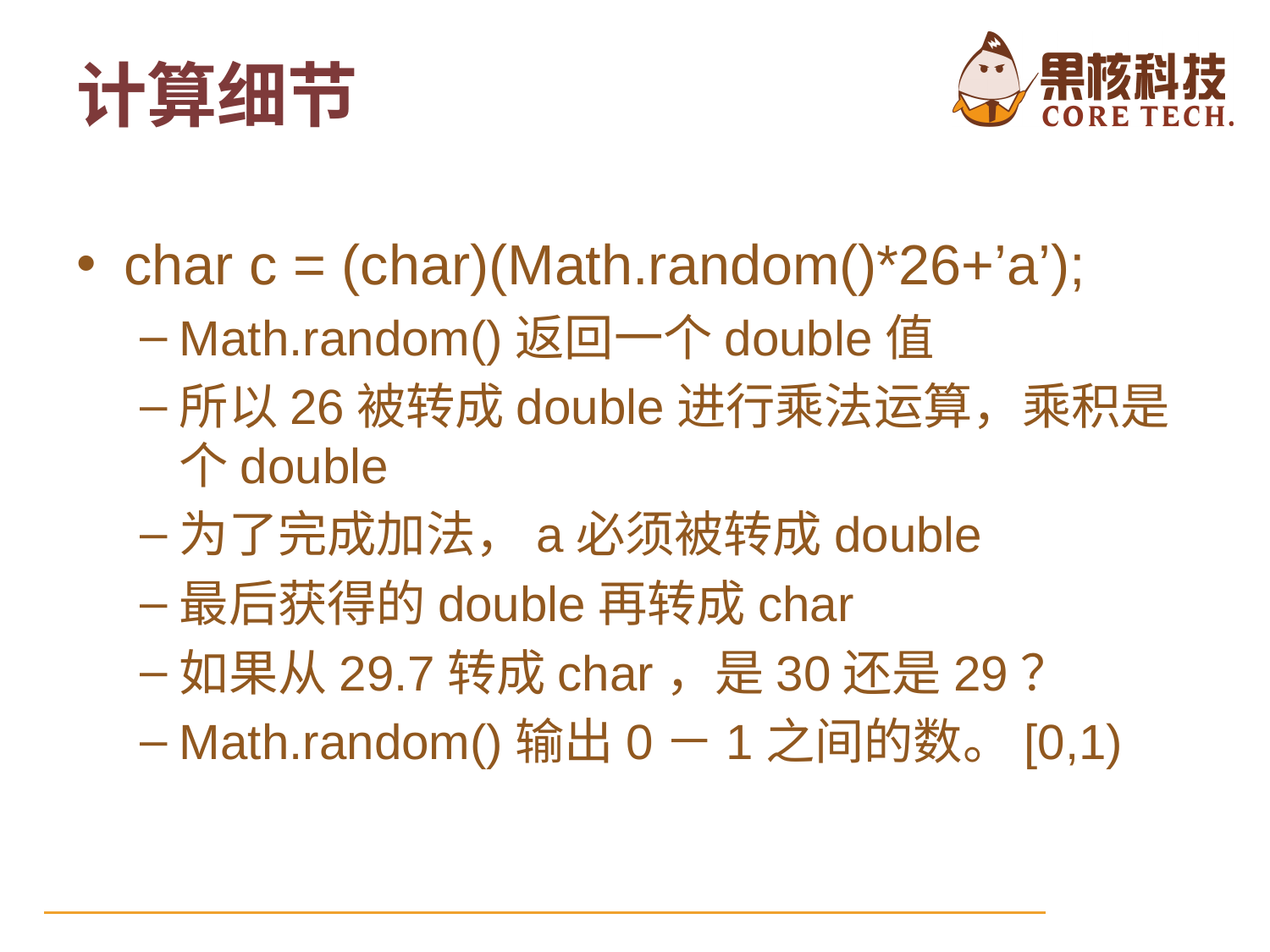

# 计算细节
char c = (char)(Math.random()*26+’a’);
Math.random()返回一个double值
所以26被转成double进行乘法运算，乘积是个double
为了完成加法，a必须被转成double
最后获得的double再转成char
如果从29.7转成char，是30还是29？
Math.random()输出0－1之间的数。[0,1)